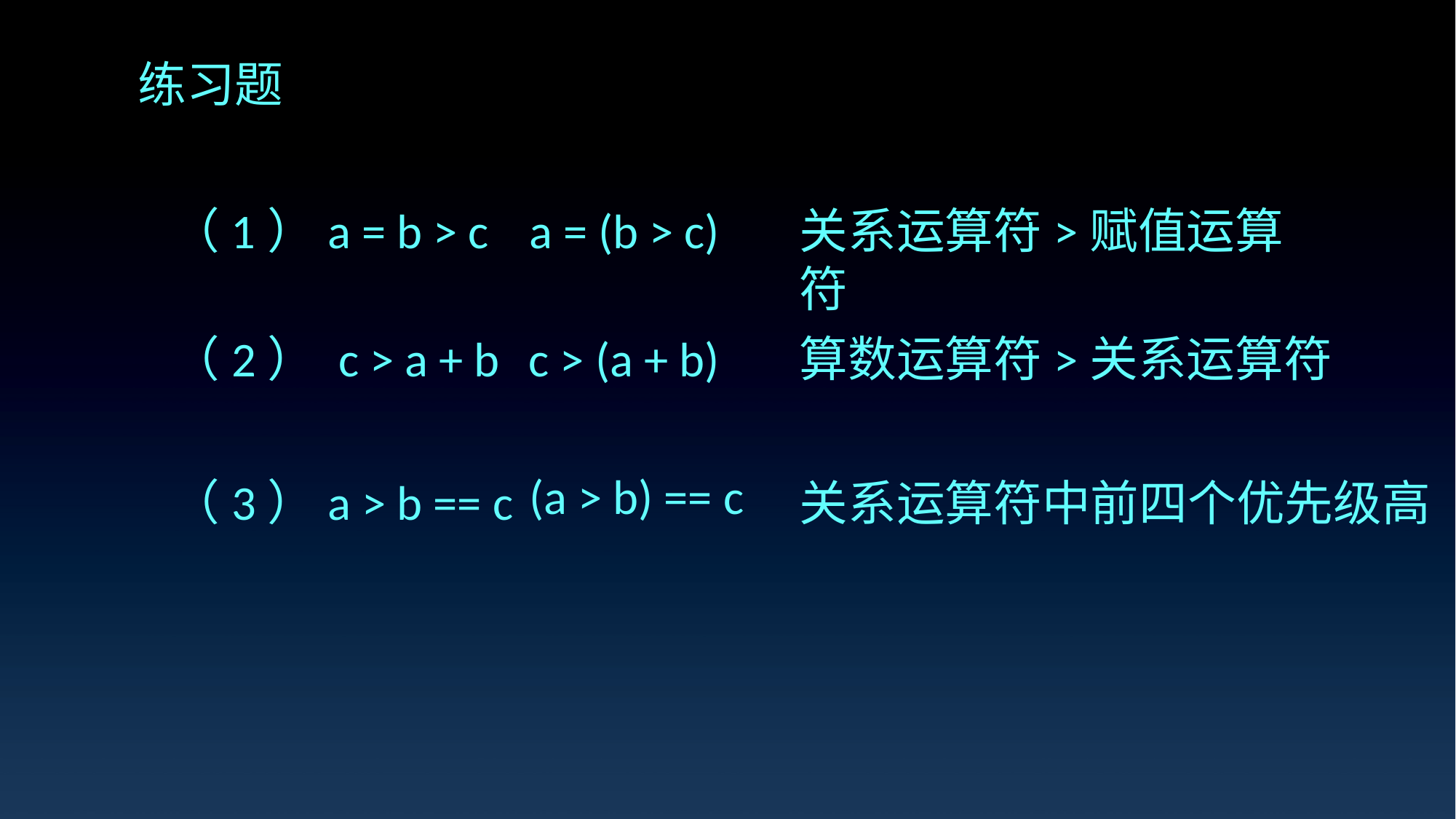

练习题
（1）a = b > c

a = (b > c)

关系运算符>赋值运算符
e7d195523061f1c0205959036996ad55c215b892a7aac5c0B9ADEF7896FB48F2EF97163A2DE1401E1875DEDC438B7864AD24CA23553DBBBD975DAF4CAD4A2592689FFB6CEE59FFA55B2702D0E5EE29CD908F8B157BF8F8399D08F01223CB0B1EBC5650C3AFE340F4E4722CA93B5E940EF49FBB9E99B7DC58FDDEFD6852FB47095B54E1558E4D4F7E
算数运算符>关系运算符
（2） c > a + b

c > (a + b)

（3）a > b == c
(a > b) == c

关系运算符中前四个优先级高